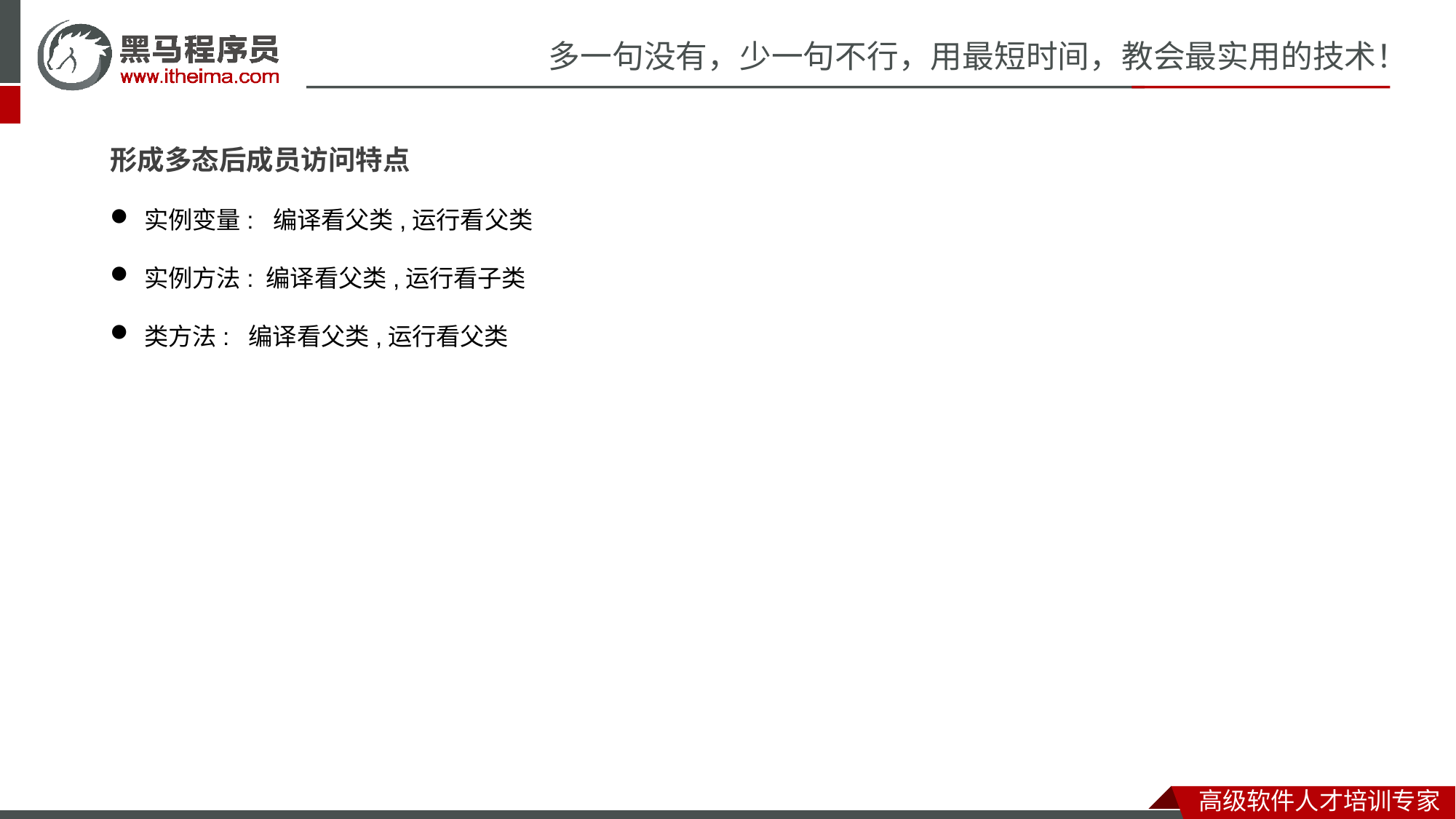

形成多态后成员访问特点
实例变量:  编译看父类,运行看父类
实例方法: 编译看父类,运行看子类
类方法:  编译看父类,运行看父类